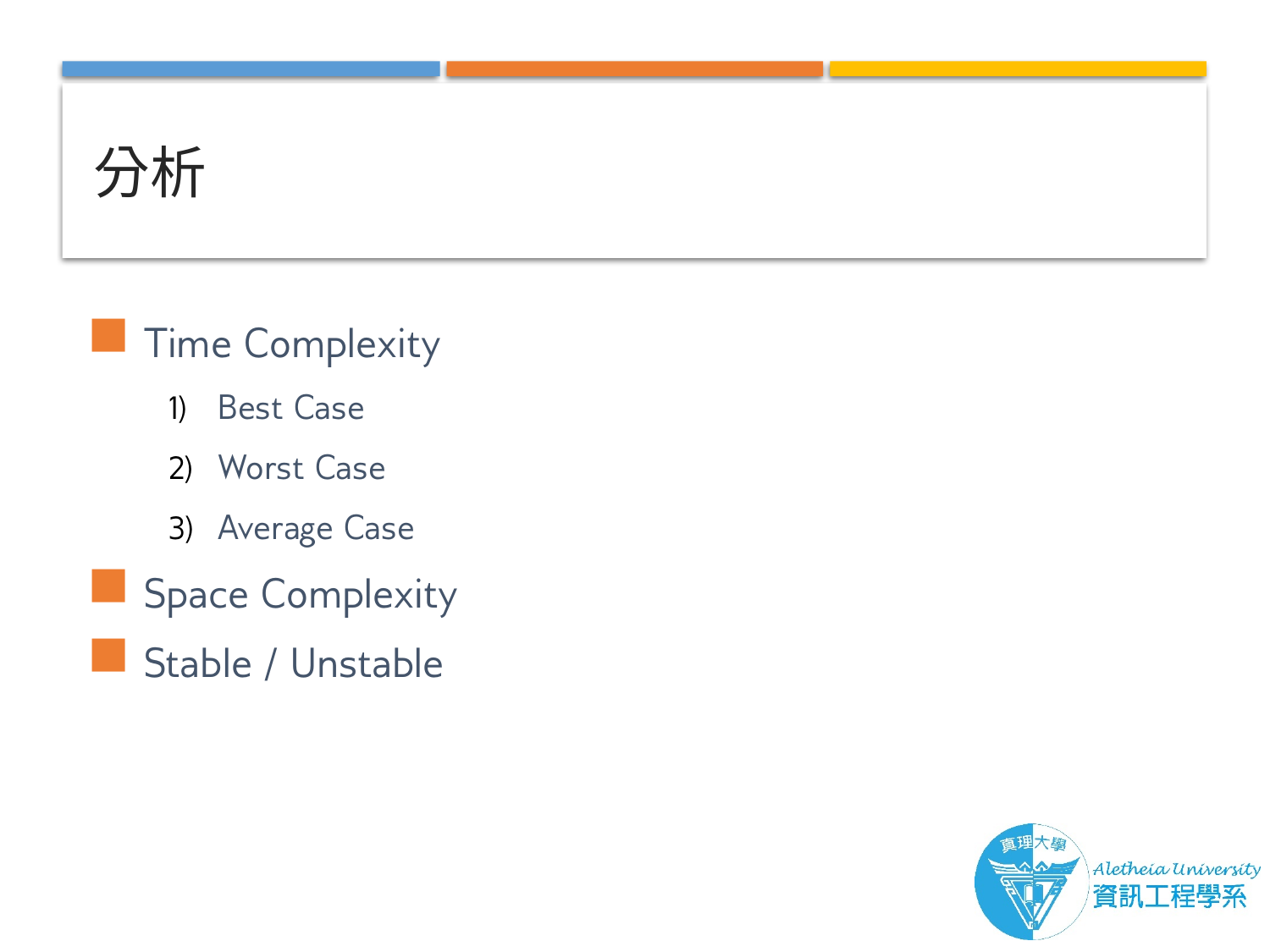

# 分析
Time Complexity
Best Case
Worst Case
Average Case
Space Complexity
Stable / Unstable